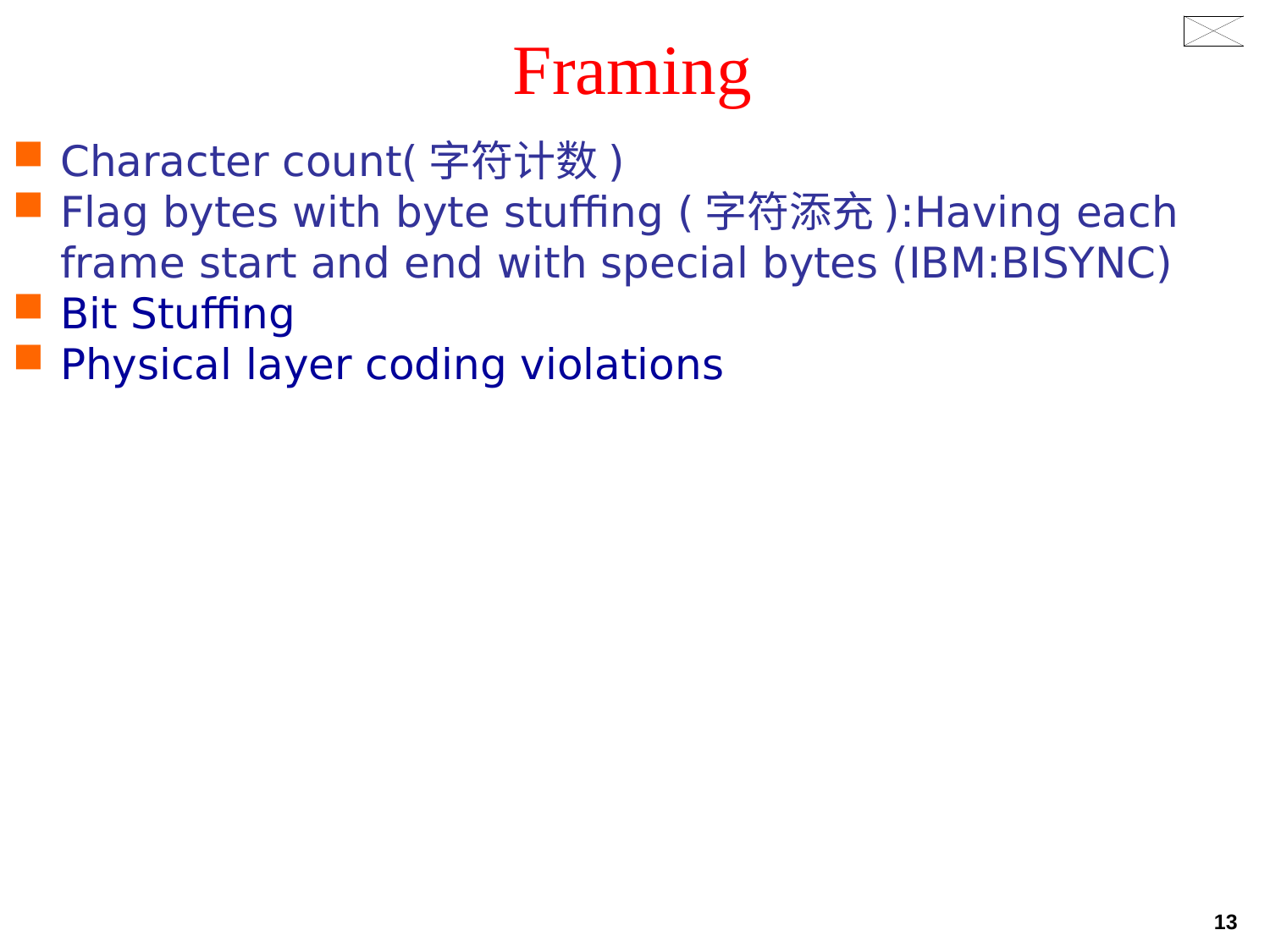

# Framing
Character count(字符计数)
Flag bytes with byte stuffing (字符添充):Having each frame start and end with special bytes (IBM:BISYNC)
Bit Stuffing
Physical layer coding violations